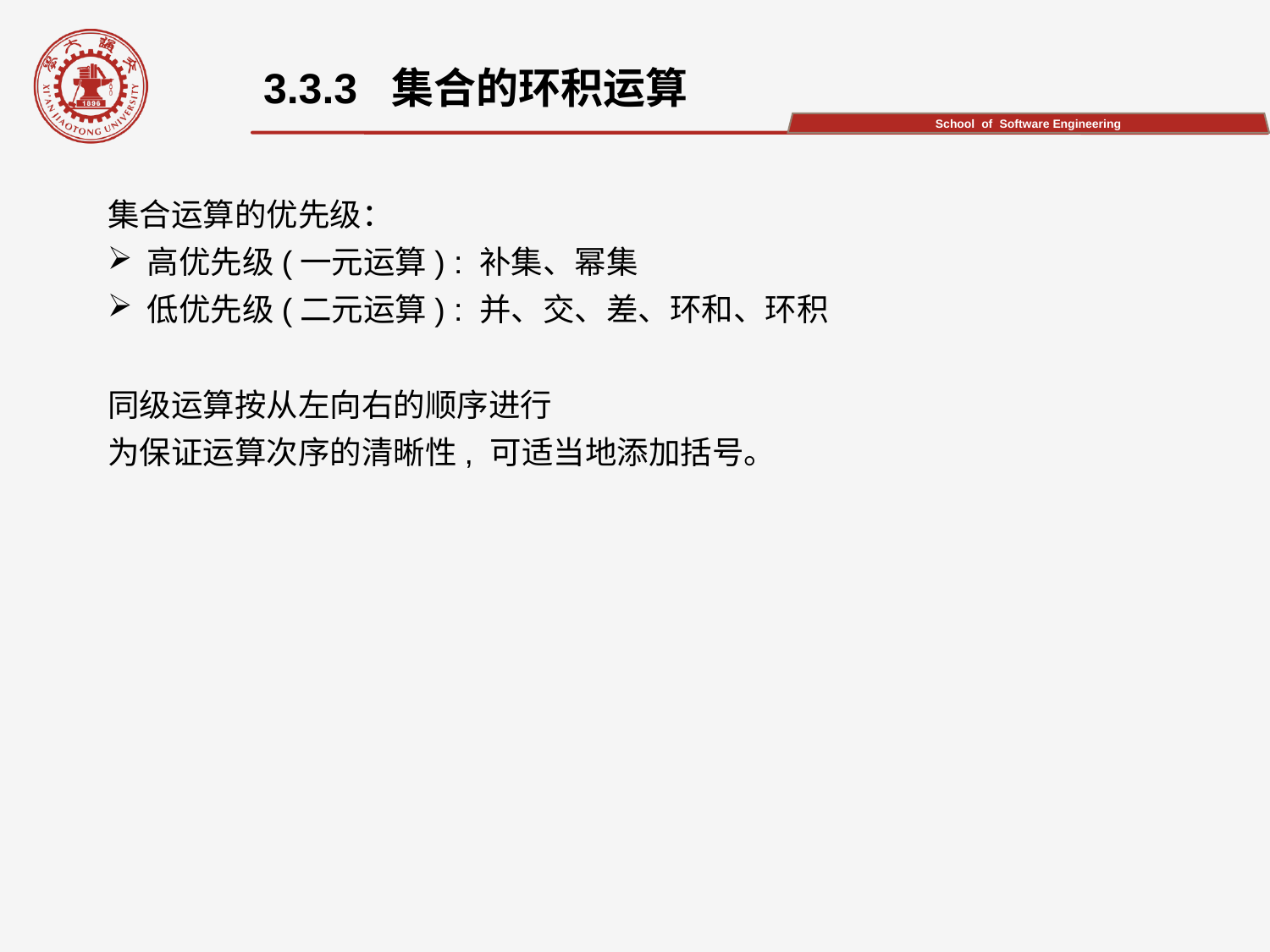

3.3.3  集合的环积运算

集合运算的优先级：
高优先级(一元运算) : 补集、幂集
低优先级(二元运算) : 并、交、差、环和、环积

同级运算按从左向右的顺序进行
为保证运算次序的清晰性, 可适当地添加括号。